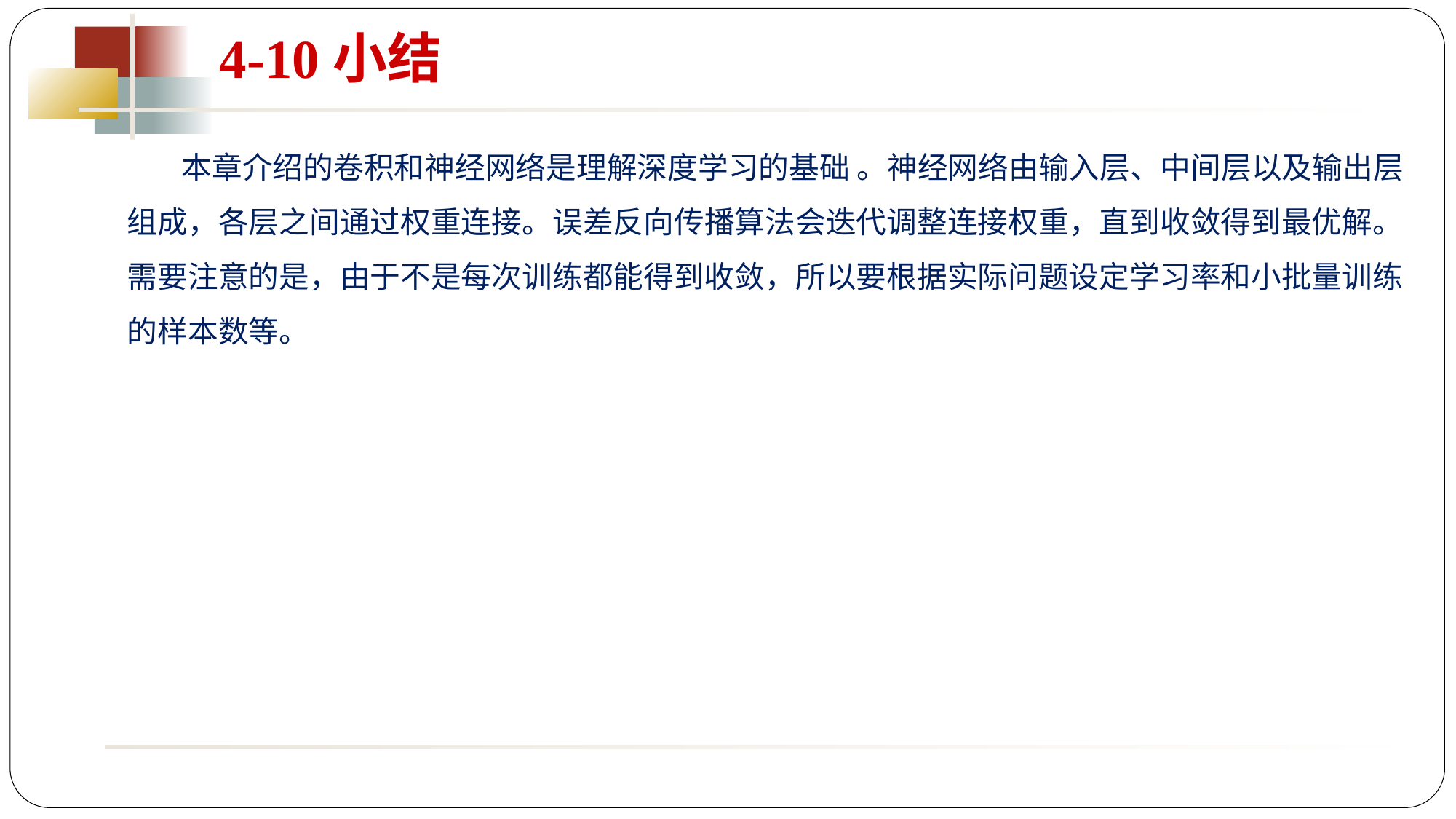

4-10小结
       本章介绍的卷积和神经网络是理解深度学习的基础 。神经网络由输入层、中间层以及输出层组成，各层之间通过权重连接。误差反向传播算法会迭代调整连接权重，直到收敛得到最优解。 需要注意的是，由于不是每次训练都能得到收敛，所以要根据实际问题设定学习率和小批量训练的样本数等。